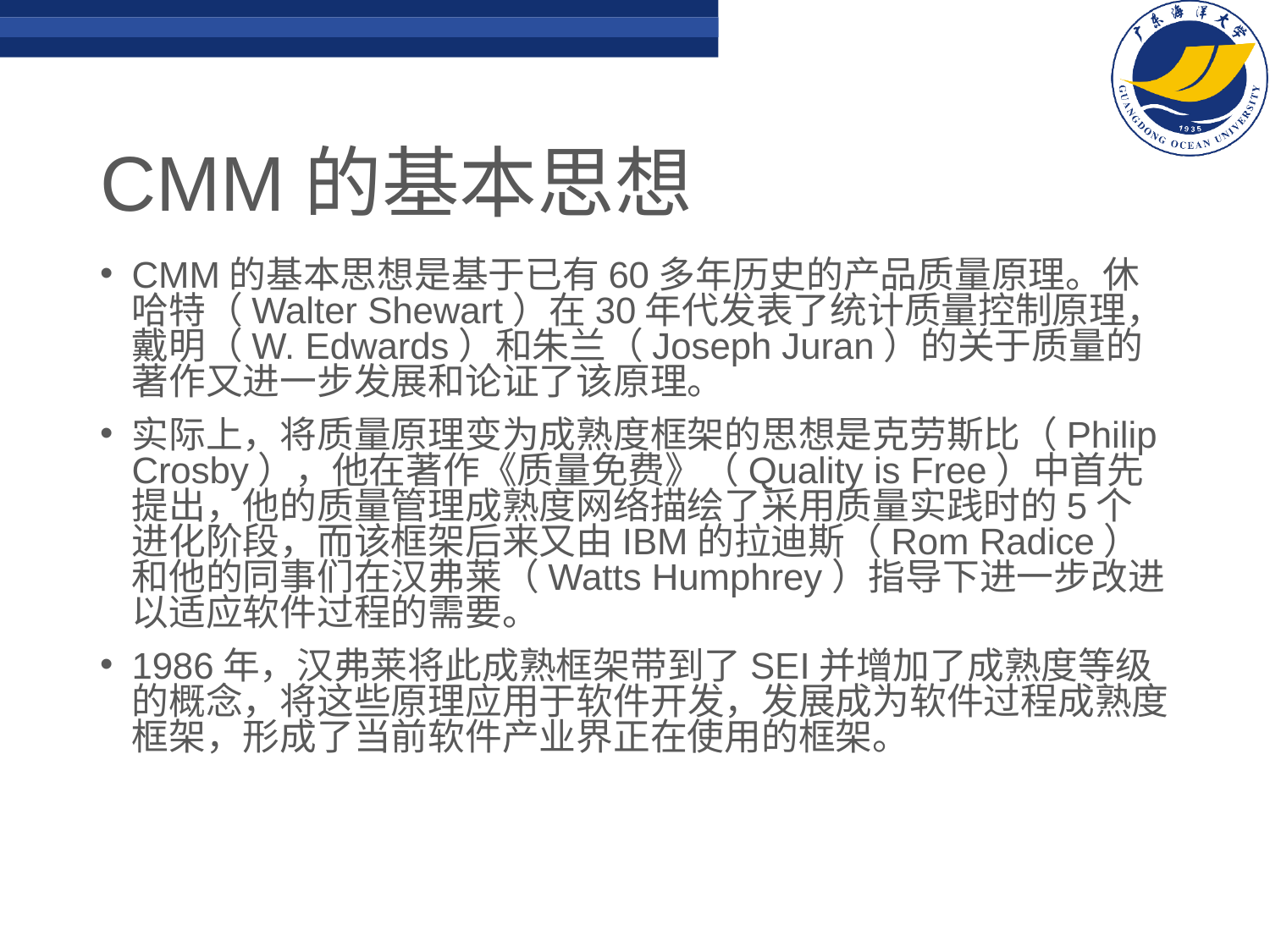

# CMM的基本思想
CMM的基本思想是基于已有60多年历史的产品质量原理。休哈特（Walter Shewart）在30年代发表了统计质量控制原理，戴明（W. Edwards）和朱兰（Joseph Juran）的关于质量的著作又进一步发展和论证了该原理。
实际上，将质量原理变为成熟度框架的思想是克劳斯比（Philip Crosby），他在著作《质量免费》（Quality is Free）中首先提出，他的质量管理成熟度网络描绘了采用质量实践时的5个进化阶段，而该框架后来又由IBM的拉迪斯（Rom Radice）和他的同事们在汉弗莱（Watts Humphrey）指导下进一步改进以适应软件过程的需要。
1986年，汉弗莱将此成熟框架带到了SEI并增加了成熟度等级的概念，将这些原理应用于软件开发，发展成为软件过程成熟度框架，形成了当前软件产业界正在使用的框架。
26